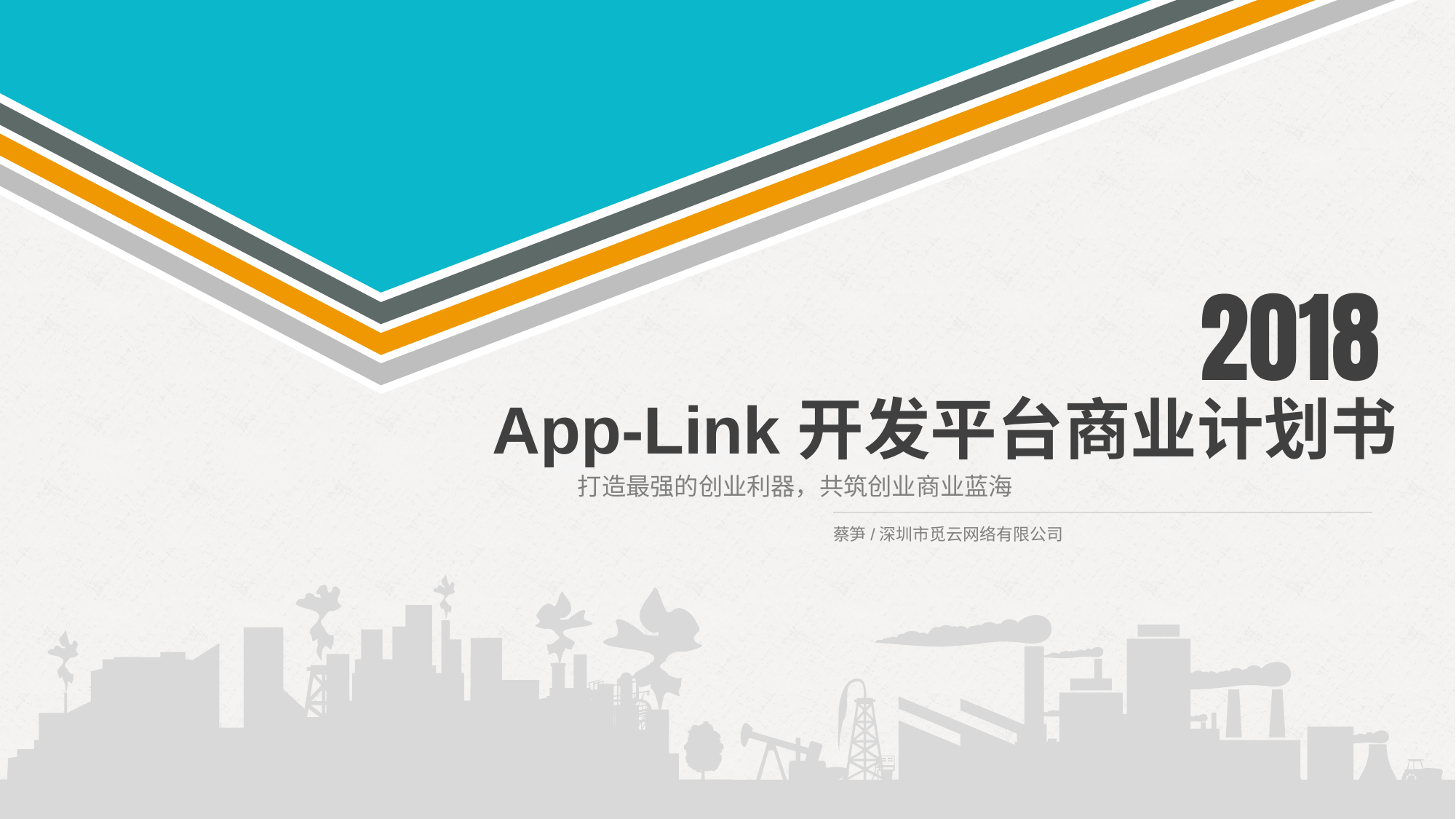

2018
App-Link开发平台商业计划书
打造最强的创业利器，共筑创业商业蓝海
蔡笋/深圳市觅云网络有限公司